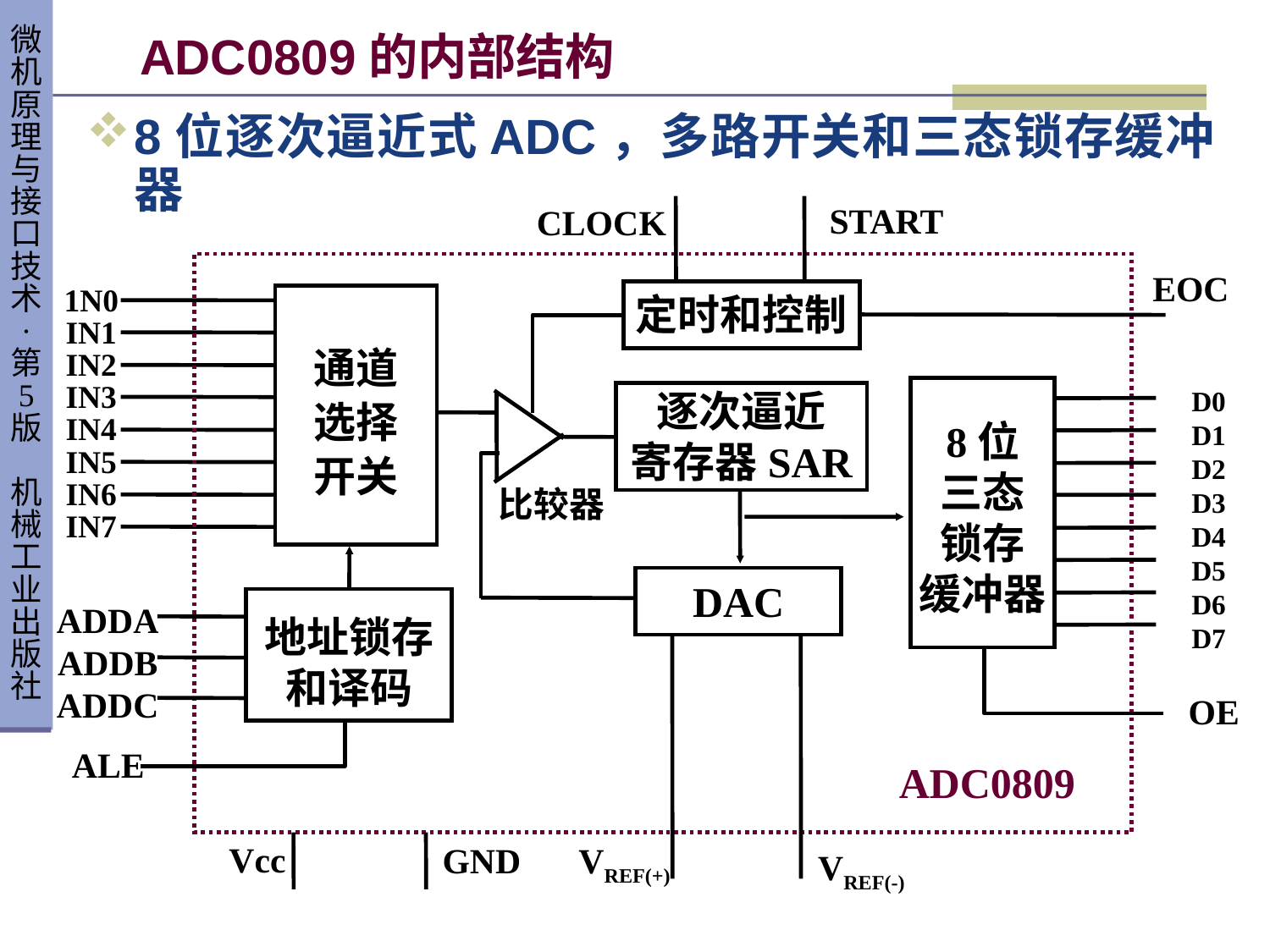

# ADC0809的内部结构
8位逐次逼近式ADC，多路开关和三态锁存缓冲器

START
CLOCK

EOC
定时和控制
逐次逼近
寄存器SAR

1N0
IN1
IN2
IN3
IN4
IN5
IN6
IN7

通道
选择
开关

8位
三态
锁存
缓冲器
D0
D1
D2
D3
D4
D5
D6
D7

比较器

DAC
地址锁存
和译码
ADDA
ADDB
ADDC

OE

ALE
ADC0809

Vcc
GND
VREF(+)
VREF(-)